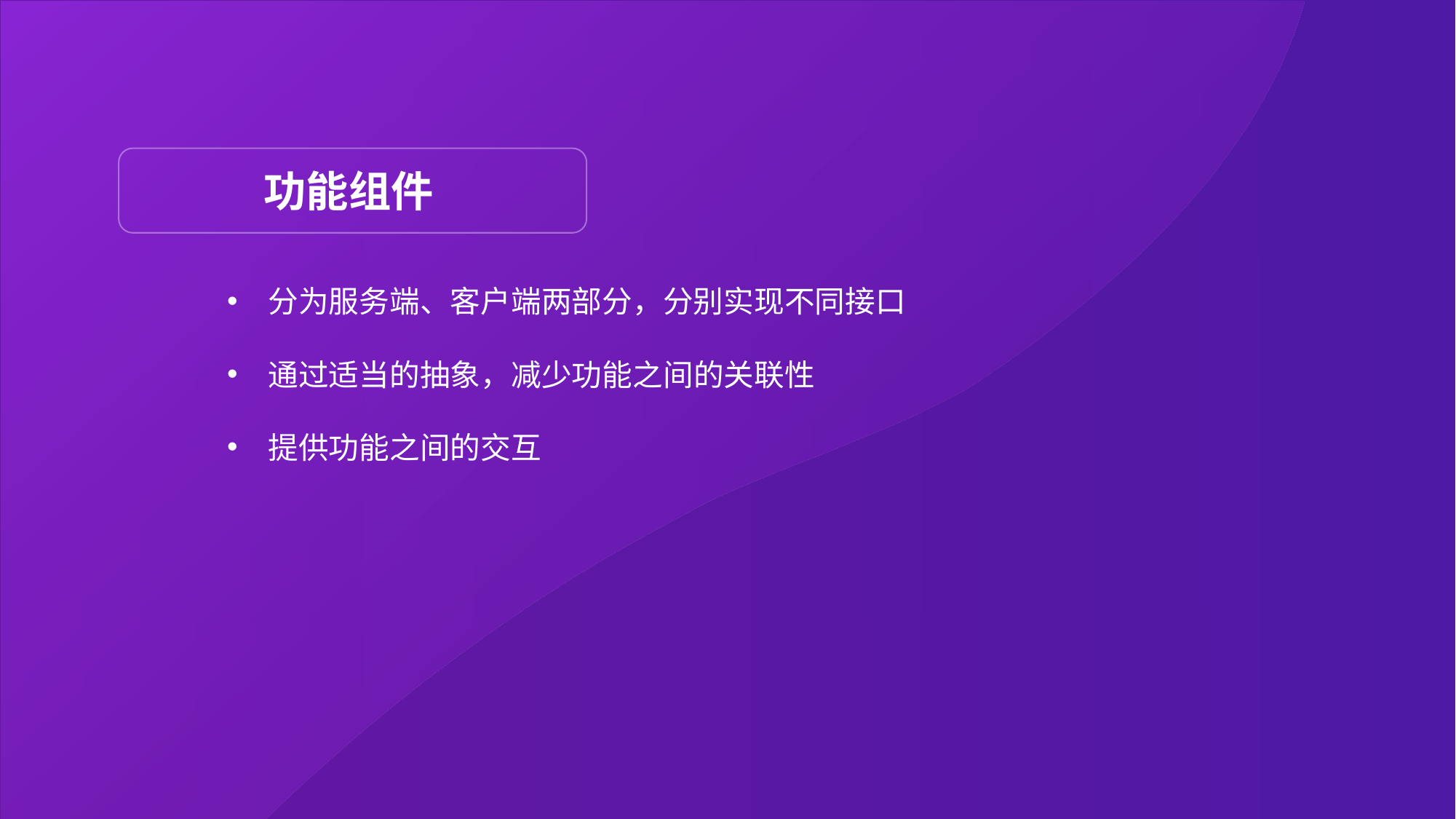

功能组件
分为服务端、客户端两部分，分别实现不同接口

通过适当的抽象，减少功能之间的关联性

提供功能之间的交互